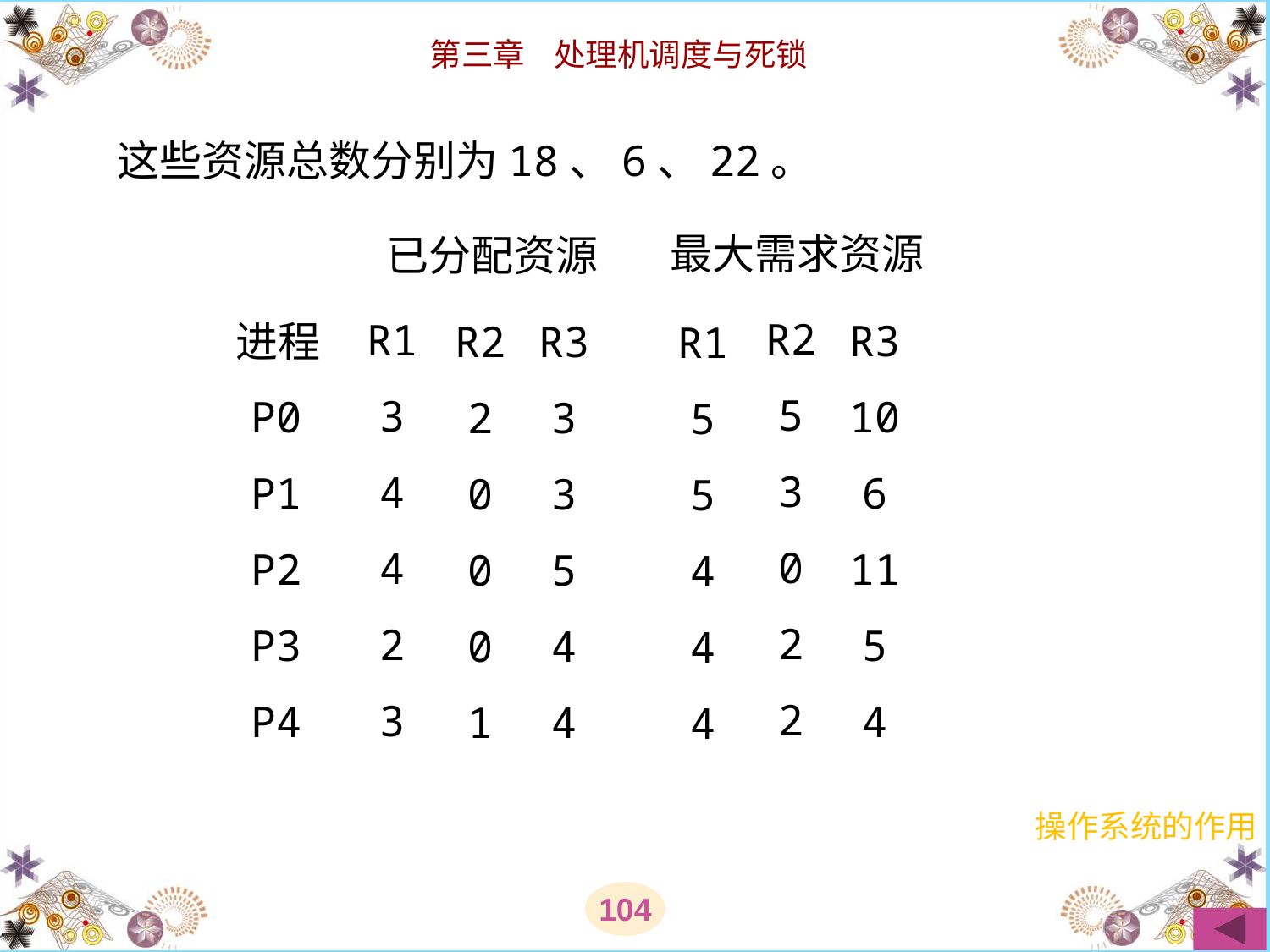

这些资源总数分别为18、6、22。
最大需求资源
已分配资源
R2
5
3
0
2
2
R1
3
4
4
2
3
R3
10
6
11
5
4
进程
R2
2
0
0
0
1
R3
3
3
5
4
4
R1
5
5
4
4
4
P0
P1
P2
P3
P4
操作系统的作用